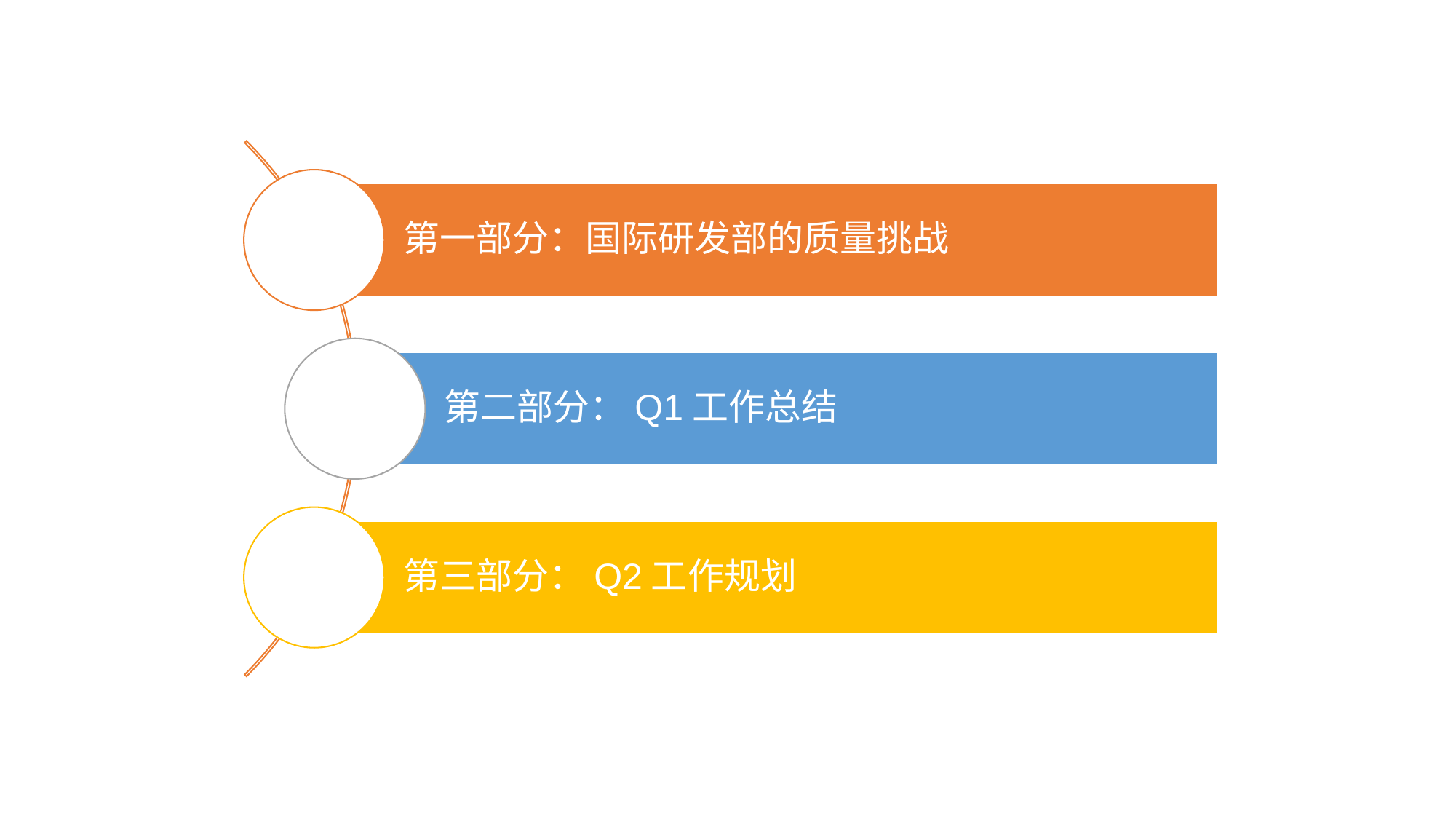

E6636BC20180234D783006ED91B0BAB0B2B9B20C184F8BD0A0D98436B1412BEB7B44B6380164DB0622992C08C84669E4080921AAE1D02B111BE0C24243AE29D524F1F88D0020C6A754A024976ED249E5FE43E0A97524C77348CE119531DD6C08DCB6269ACE2
第一部分：国际研发部的质量挑战
第二部分：Q1工作总结
第三部分：Q2工作规划
  目录